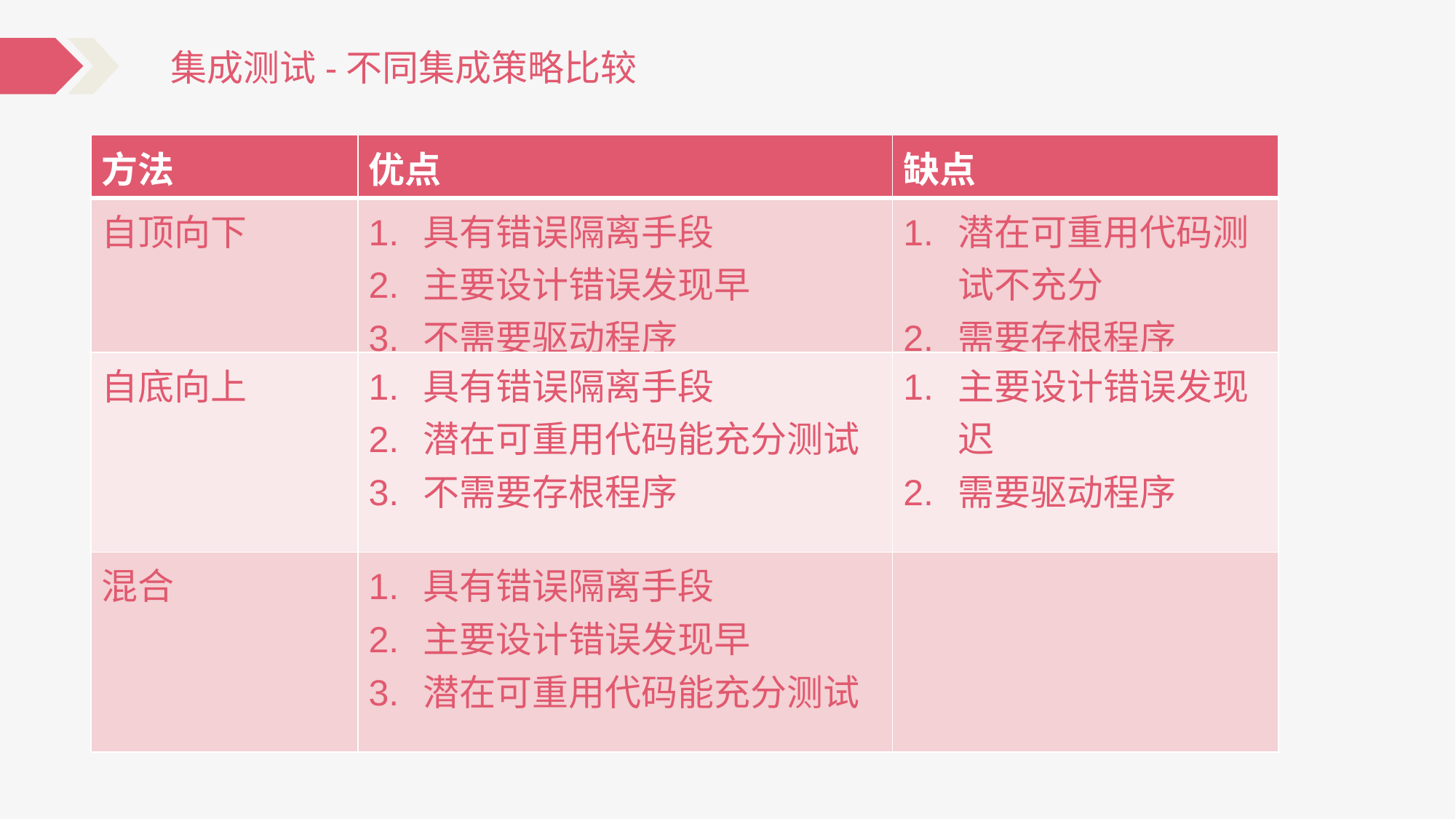

集成测试-不同集成策略比较
| 方法 | 优点 | 缺点 |
| --- | --- | --- |
| 自顶向下 | 具有错误隔离手段 主要设计错误发现早 不需要驱动程序 | 潜在可重用代码测试不充分 需要存根程序 |
| 自底向上 | 具有错误隔离手段 潜在可重用代码能充分测试 不需要存根程序 | 主要设计错误发现迟 需要驱动程序 |
| 混合 | 具有错误隔离手段 主要设计错误发现早 潜在可重用代码能充分测试 |  |